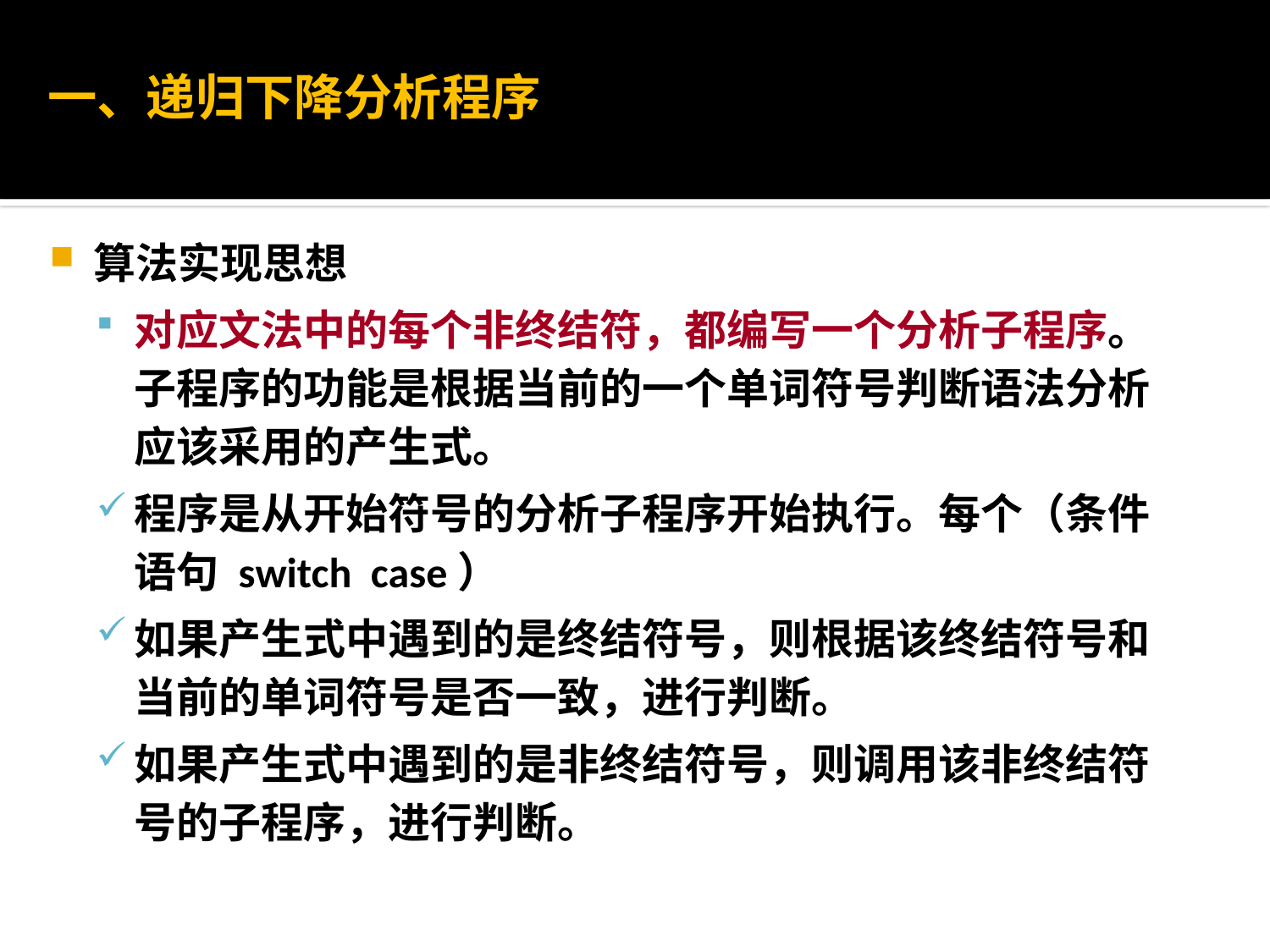

一、递归下降分析程序
算法实现思想
对应文法中的每个非终结符，都编写一个分析子程序。子程序的功能是根据当前的一个单词符号判断语法分析应该采用的产生式。
程序是从开始符号的分析子程序开始执行。每个（条件语句 switch  case）
如果产生式中遇到的是终结符号，则根据该终结符号和当前的单词符号是否一致，进行判断。
如果产生式中遇到的是非终结符号，则调用该非终结符号的子程序，进行判断。

3